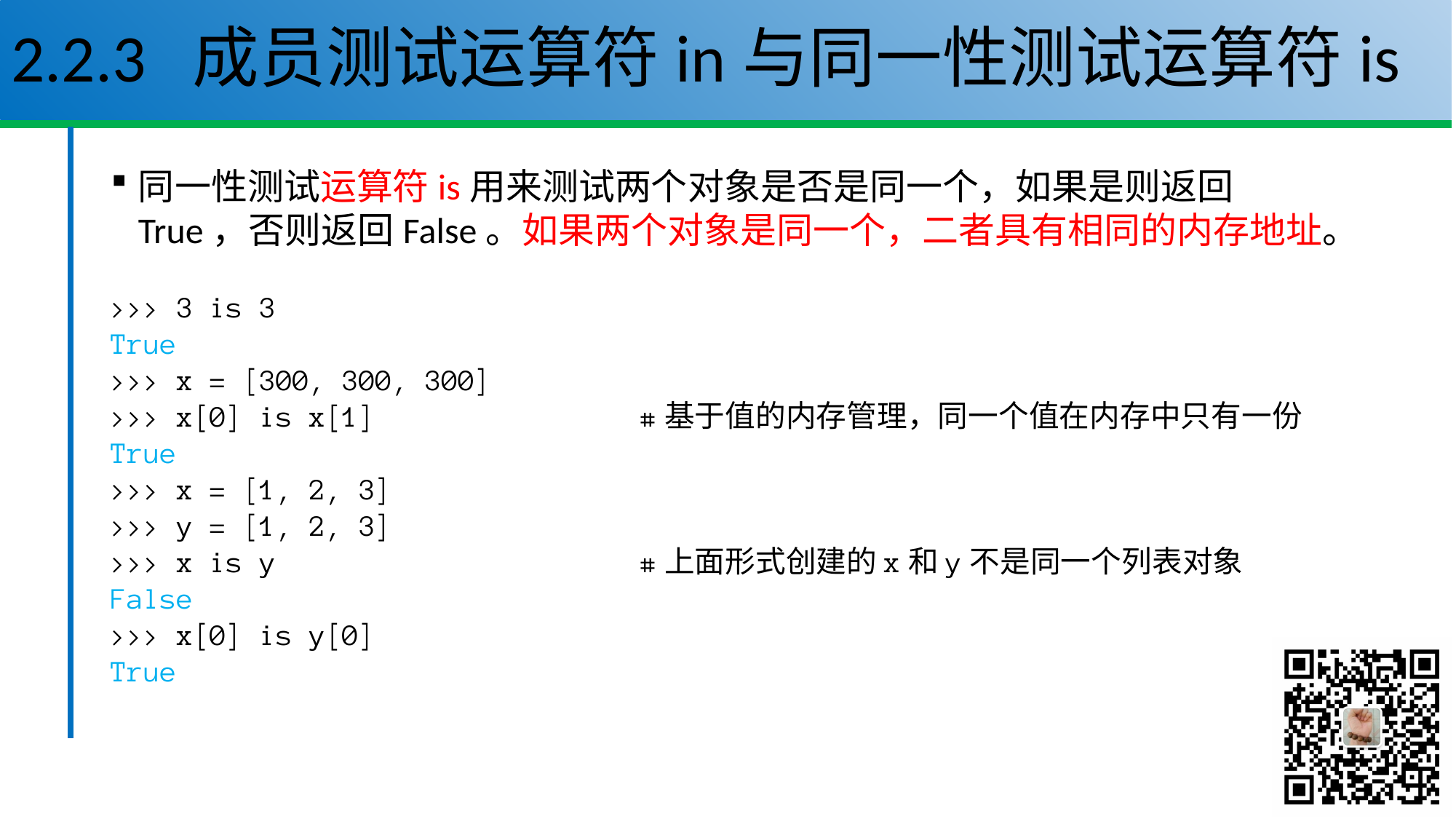

# 2.2.3  成员测试运算符in与同一性测试运算符is
同一性测试运算符is用来测试两个对象是否是同一个，如果是则返回True，否则返回False。如果两个对象是同一个，二者具有相同的内存地址。

>>> 3 is 3
True
>>> x = [300, 300, 300]
>>> x[0] is x[1]                #基于值的内存管理，同一个值在内存中只有一份
True
>>> x = [1, 2, 3]
>>> y = [1, 2, 3]
>>> x is y                      #上面形式创建的x和y不是同一个列表对象
False
>>> x[0] is y[0]
True
33